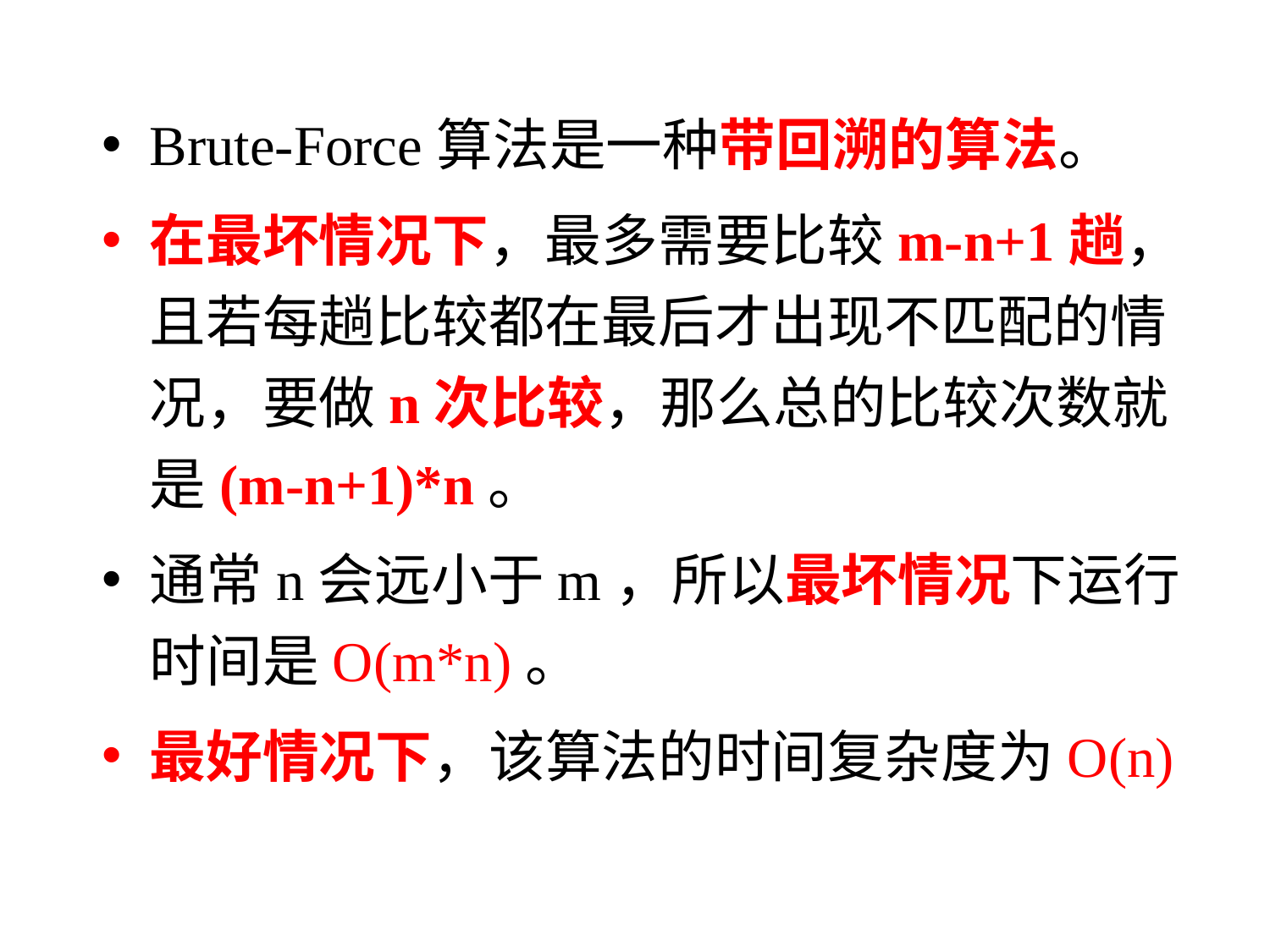

Brute-Force算法是一种带回溯的算法。
在最坏情况下，最多需要比较m-n+1趟，且若每趟比较都在最后才出现不匹配的情况，要做n次比较，那么总的比较次数就是(m-n+1)*n。
通常n会远小于m，所以最坏情况下运行时间是O(m*n)。
最好情况下，该算法的时间复杂度为O(n)